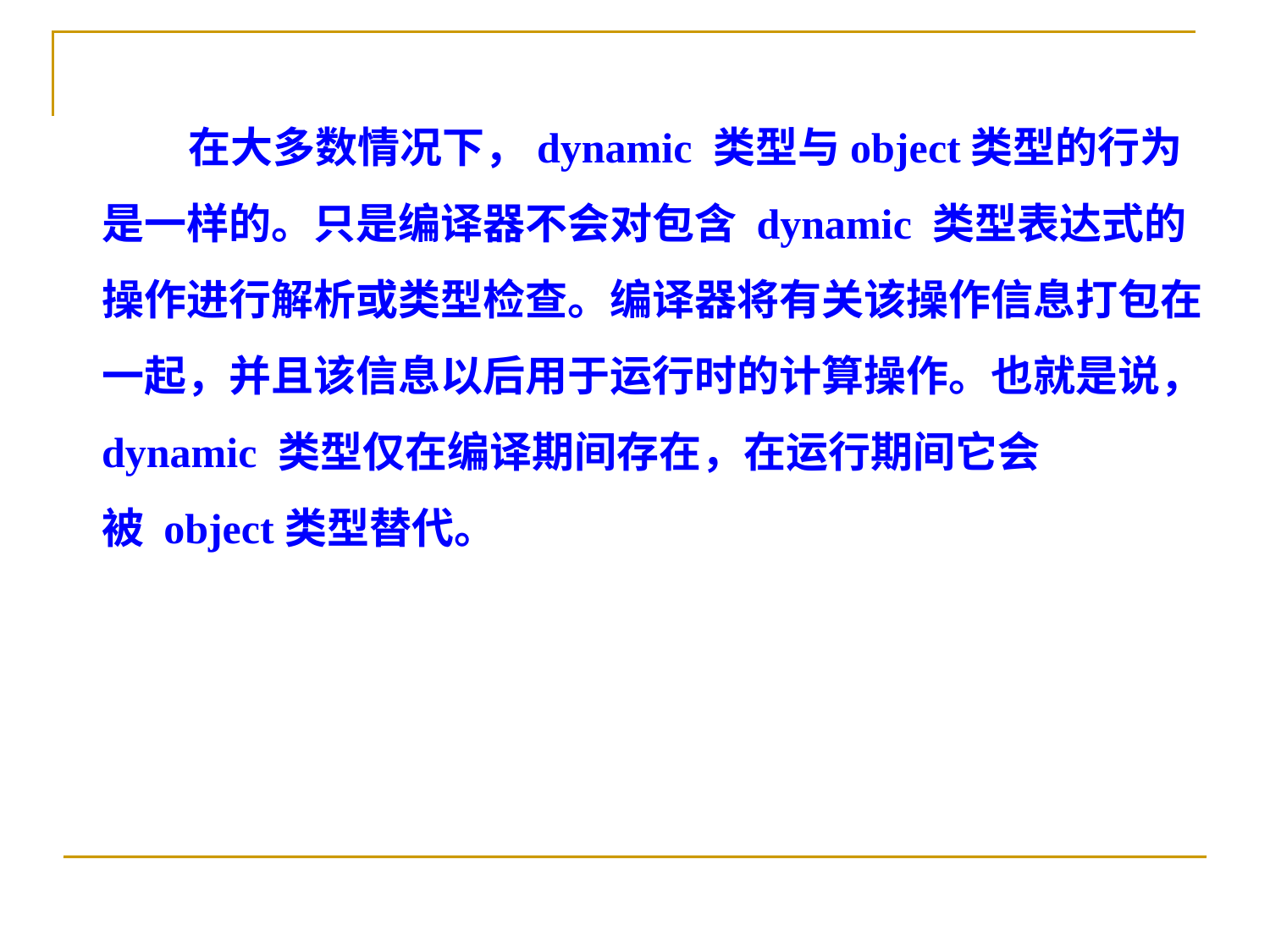

在大多数情况下，dynamic 类型与object类型的行为是一样的。只是编译器不会对包含 dynamic 类型表达式的操作进行解析或类型检查。编译器将有关该操作信息打包在一起，并且该信息以后用于运行时的计算操作。也就是说，dynamic 类型仅在编译期间存在，在运行期间它会被 object类型替代。